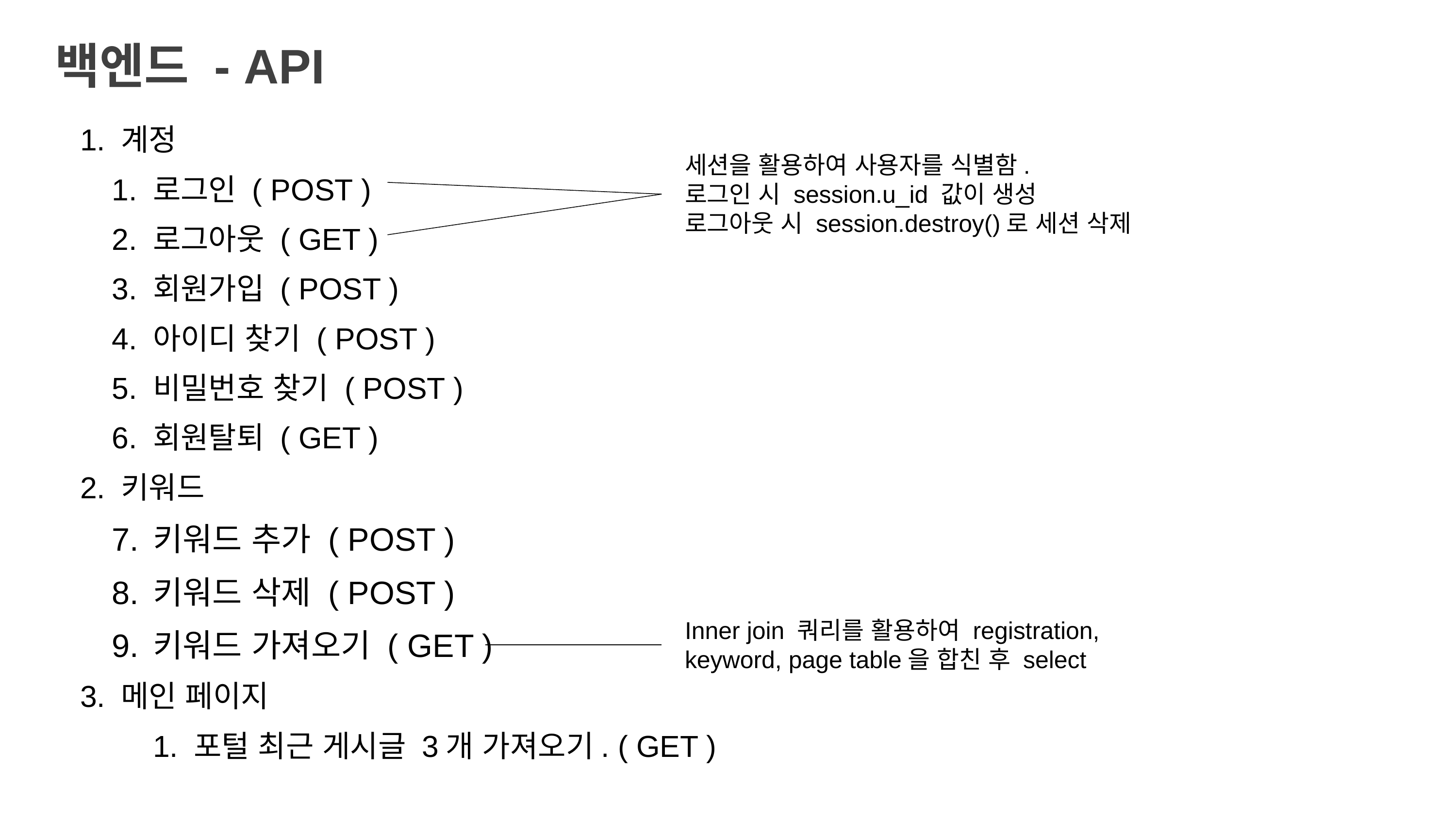

백엔드 - API
계정
로그인 ( POST )
로그아웃 ( GET )
회원가입 ( POST )
아이디 찾기 ( POST )
비밀번호 찾기 ( POST )
회원탈퇴 ( GET )
2. 키워드
키워드 추가 ( POST )
키워드 삭제 ( POST )
키워드 가져오기 ( GET )
3. 메인 페이지
	1. 포털 최근 게시글 3개 가져오기. ( GET )

세션을 활용하여 사용자를 식별함.
로그인 시 session.u_id 값이 생성
로그아웃 시 session.destroy()로 세션 삭제
Inner join 쿼리를 활용하여 registration, keyword, page table을 합친 후 select